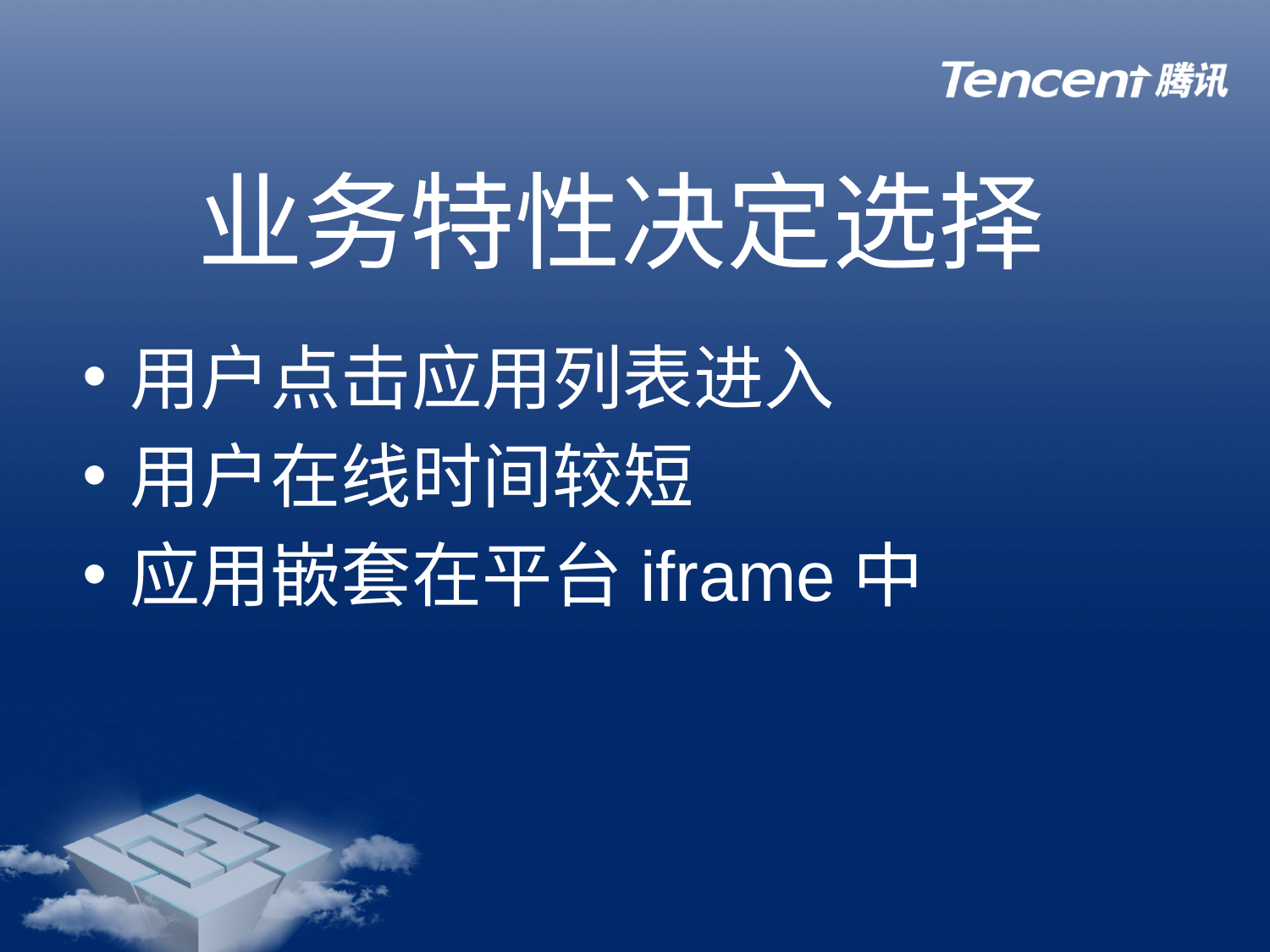

# 业务特性决定选择
用户点击应用列表进入
用户在线时间较短
应用嵌套在平台iframe中